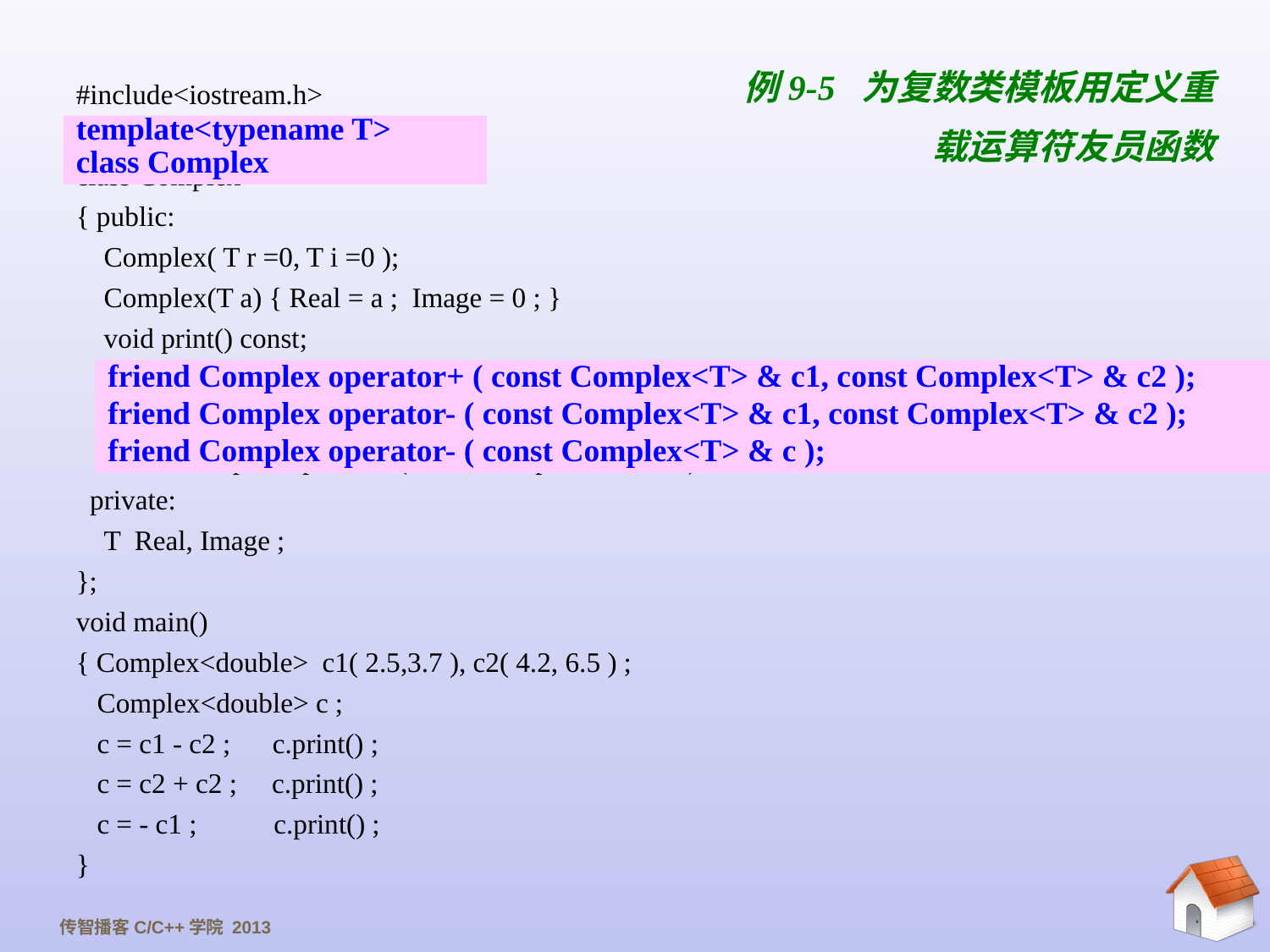

例9-5  为复数类模板用定义重载运算符友员函数
#include<iostream.h>
template<typename T>
class Complex
{ public:
    Complex( T r =0, T i =0 );
    Complex(T a) { Real = a ;  Image = 0 ; }
    void print() const;
    friend Complex operator+ ( const Complex<T> & c1, const Complex<T> & c2 );
    friend Complex operator- ( const Complex<T> & c1, const Complex<T> & c2 );
    friend Complex operator- ( const Complex<T> & c );
  private:
    T  Real, Image ;
};
void main()
{ Complex<double>  c1( 2.5,3.7 ), c2( 4.2, 6.5 ) ;
   Complex<double> c ;
   c = c1 - c2 ;      c.print() ;
   c = c2 + c2 ;     c.print() ;
   c = - c1 ;           c.print() ;
}
template<typename T>
class Complex
friend Complex operator+ ( const Complex<T> & c1, const Complex<T> & c2 );
friend Complex operator- ( const Complex<T> & c1, const Complex<T> & c2 );
friend Complex operator- ( const Complex<T> & c );